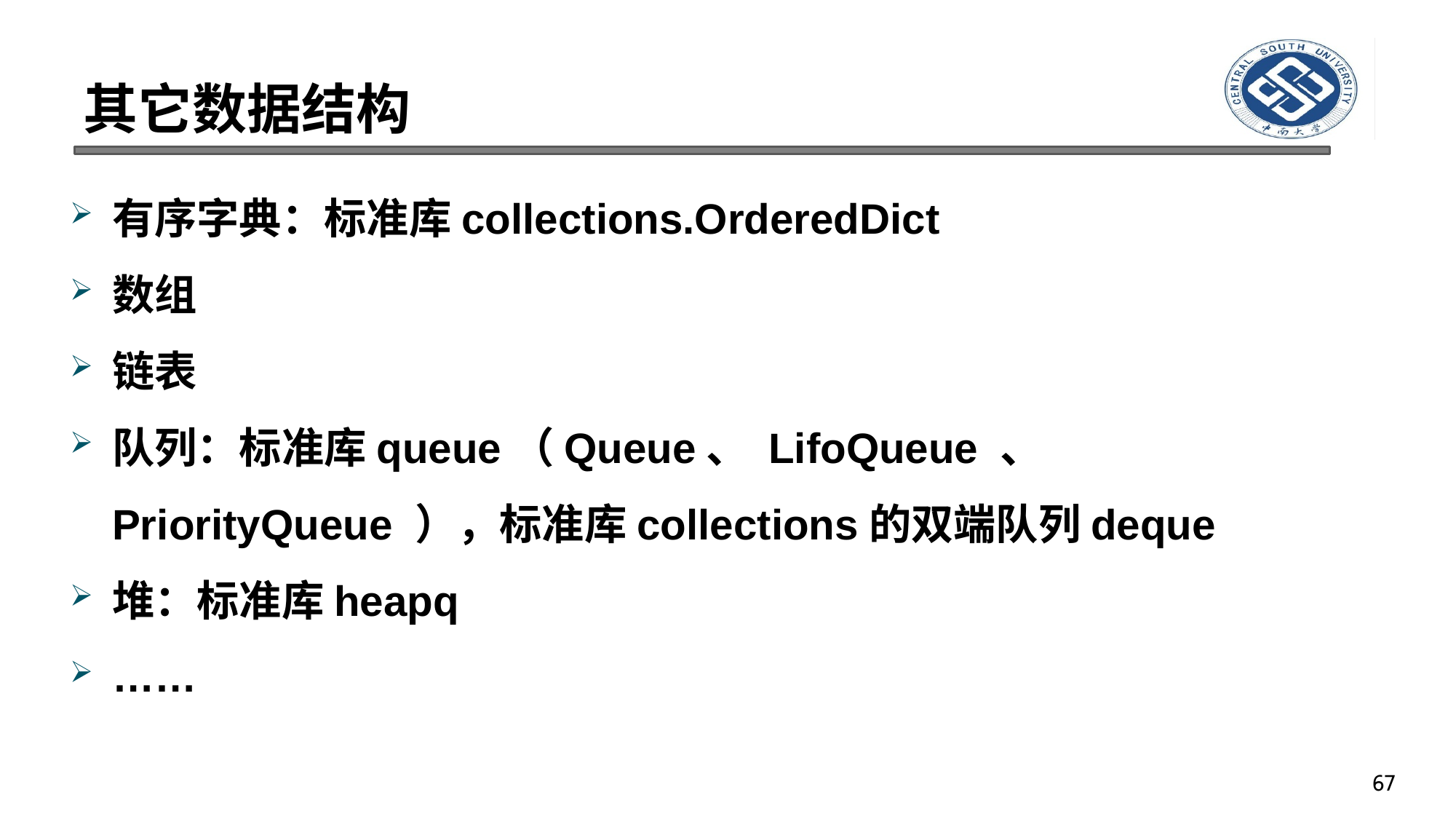

# 其它数据结构
有序字典：标准库collections.OrderedDict
数组
链表
队列：标准库queue（Queue、 LifoQueue 、 PriorityQueue ），标准库collections的双端队列deque
堆：标准库heapq
……
67